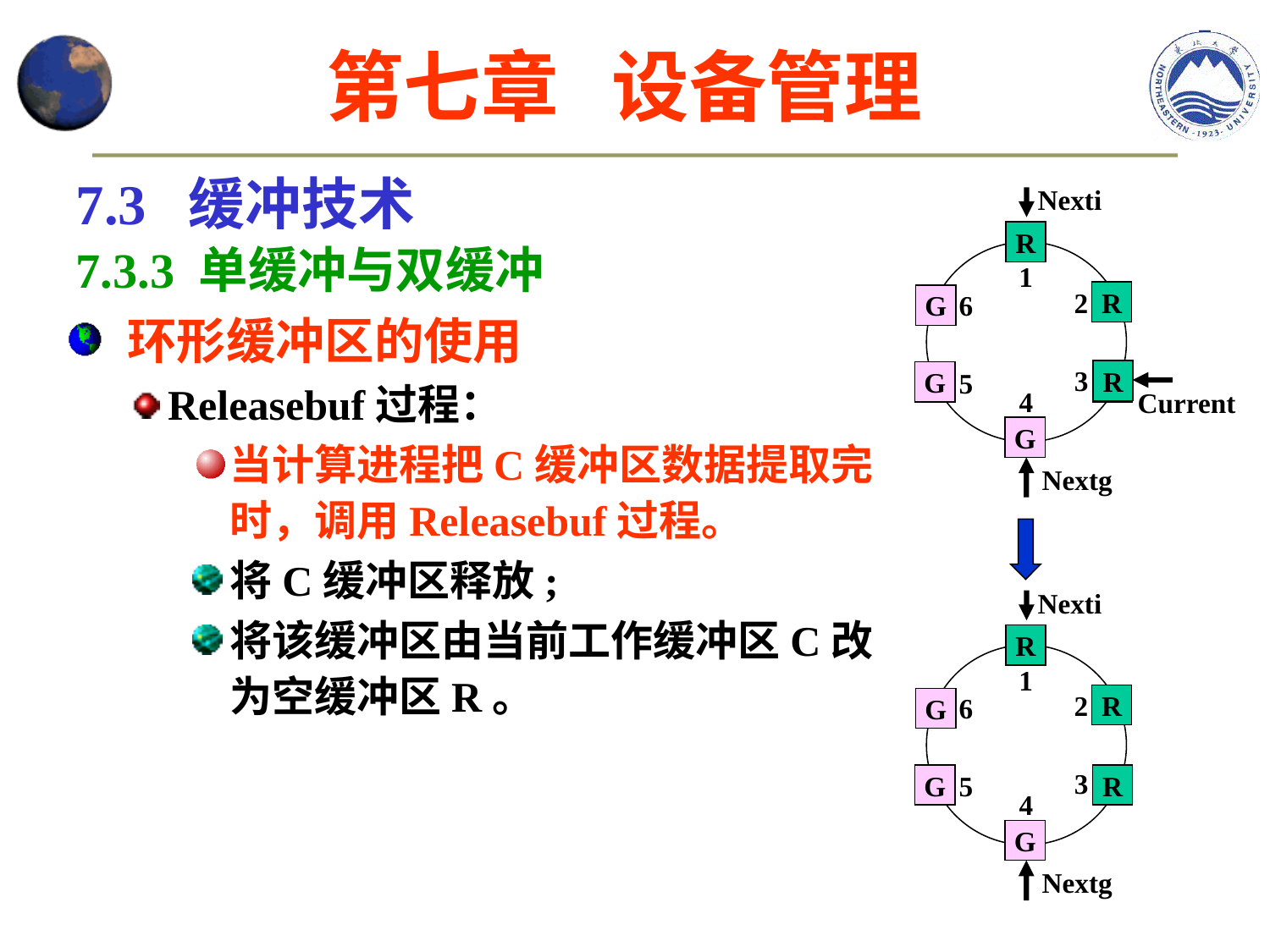

第七章   设备管理
7.3  缓冲技术
7.3.3 单缓冲与双缓冲
Nexti

R

1
2
6
R
G
 环形缓冲区的使用
Releasebuf过程：
当计算进程把C缓冲区数据提取完时，调用Releasebuf过程。
将C缓冲区释放;
将该缓冲区由当前工作缓冲区C改为空缓冲区R。
3
5
R
G
C
4
Current

G
Nextg

Nexti

R

1
2
6
R
G
3
5
G
R
4
G
Nextg